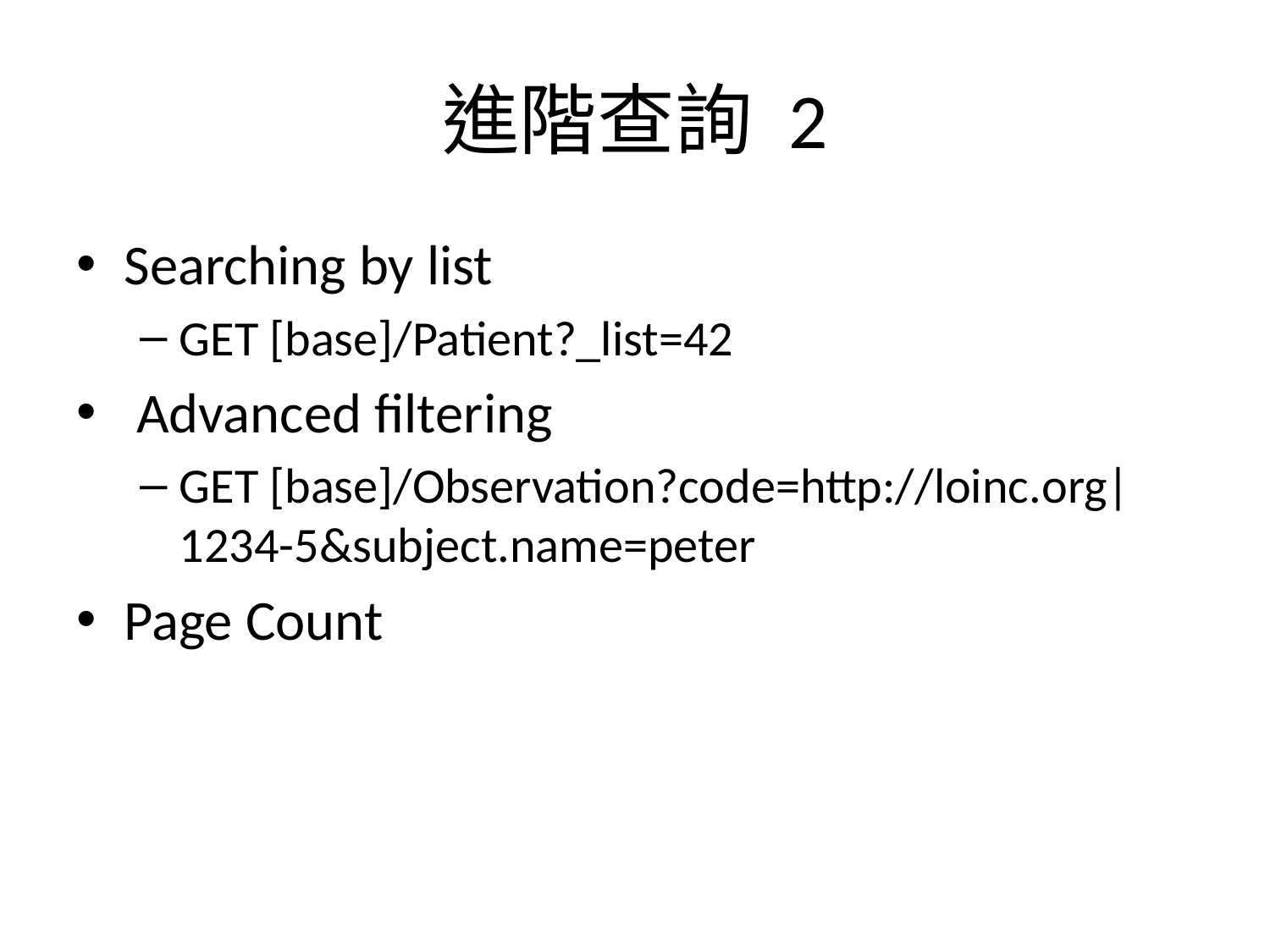

# 進階查詢 2
Searching by list
GET [base]/Patient?_list=42
 Advanced filtering
GET [base]/Observation?code=http://loinc.org|1234-5&subject.name=peter
Page Count